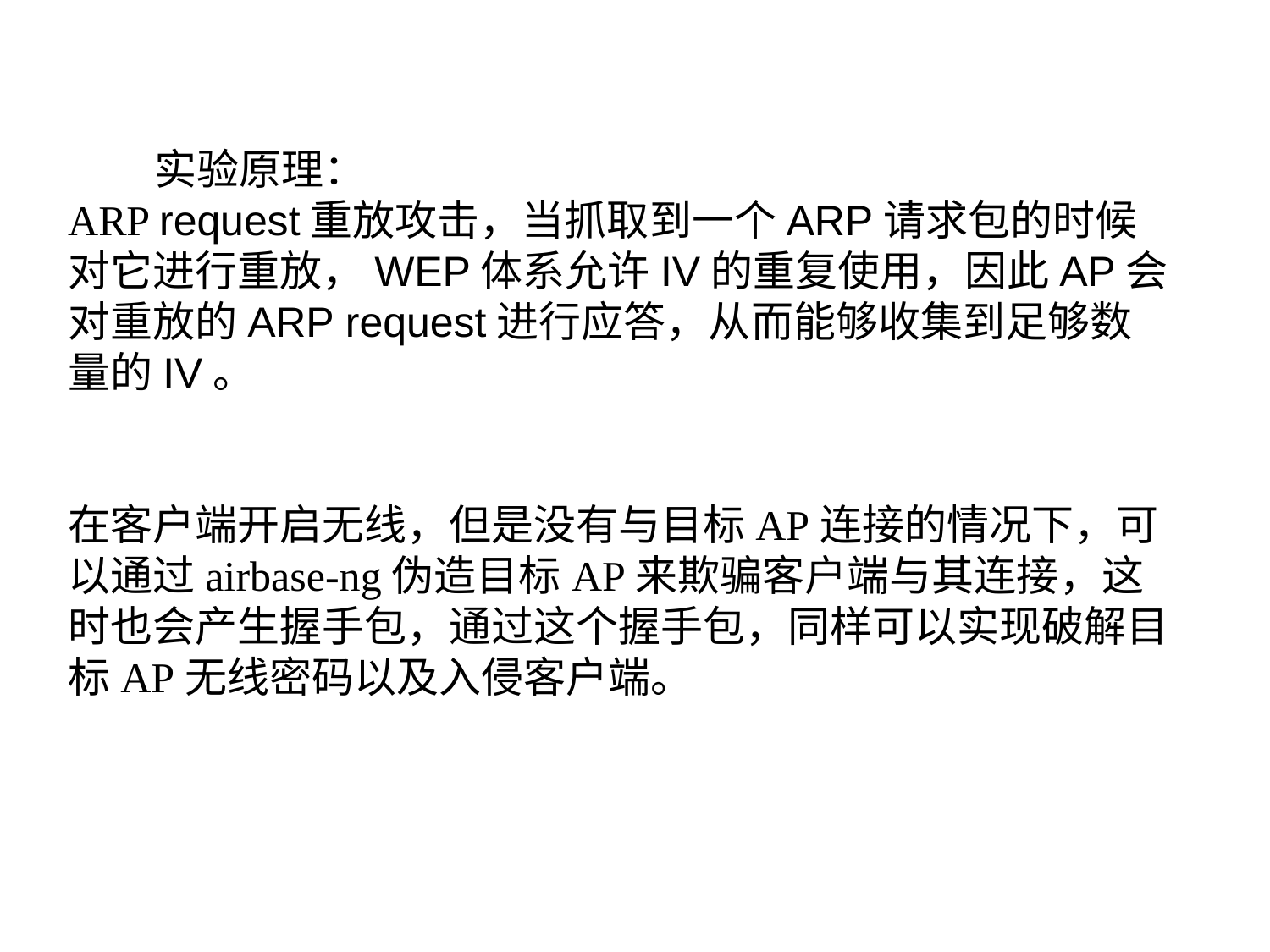

实验原理：
ARP request重放攻击，当抓取到一个ARP请求包的时候对它进行重放，WEP体系允许IV的重复使用，因此AP会对重放的ARP request进行应答，从而能够收集到足够数量的IV。

在客户端开启无线，但是没有与目标AP连接的情况下，可以通过airbase-ng伪造目标AP来欺骗客户端与其连接，这时也会产生握手包，通过这个握手包，同样可以实现破解目标AP无线密码以及入侵客户端。